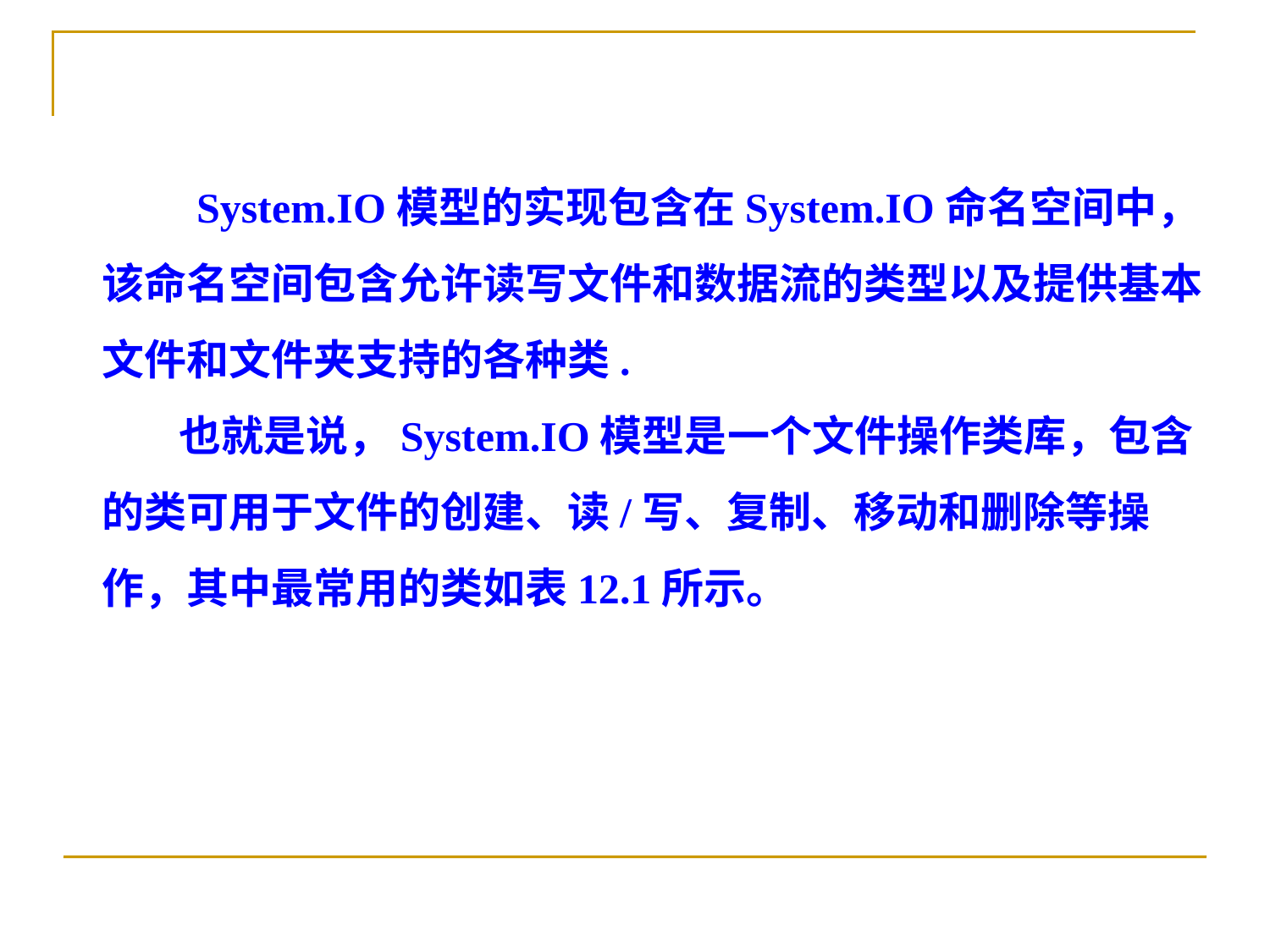

System.IO模型的实现包含在System.IO命名空间中，该命名空间包含允许读写文件和数据流的类型以及提供基本文件和文件夹支持的各种类.
       也就是说，System.IO模型是一个文件操作类库，包含的类可用于文件的创建、读/写、复制、移动和删除等操作，其中最常用的类如表12.1所示。